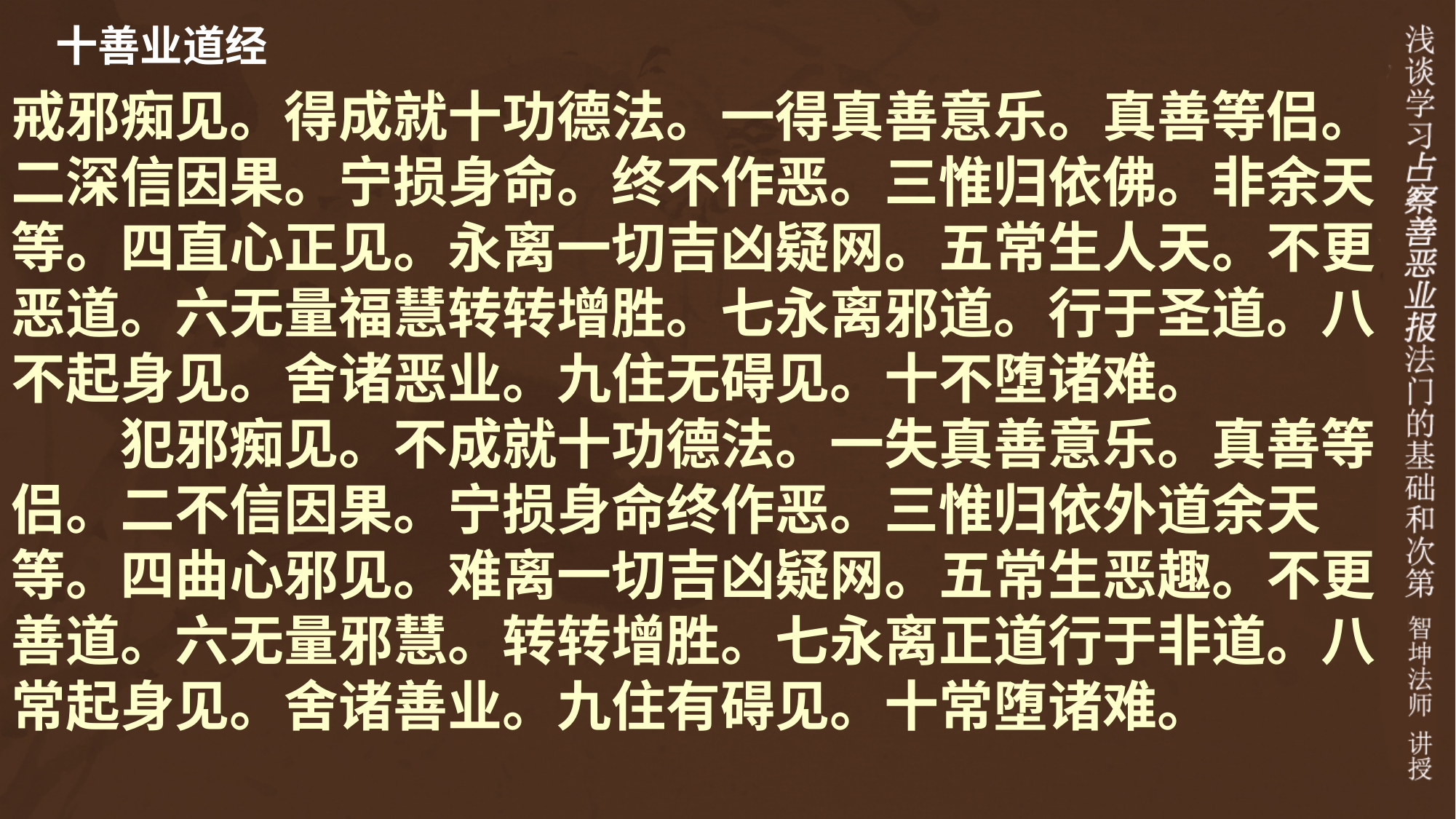

# 十善业道经
戒邪痴见。得成就十功德法。一得真善意乐。真善等侣。二深信因果。宁损身命。终不作恶。三惟归依佛。非余天等。四直心正见。永离一切吉凶疑网。五常生人天。不更恶道。六无量福慧转转增胜。七永离邪道。行于圣道。八不起身见。舍诸恶业。九住无碍见。十不堕诸难。
　　犯邪痴见。不成就十功德法。一失真善意乐。真善等侣。二不信因果。宁损身命终作恶。三惟归依外道余天等。四曲心邪见。难离一切吉凶疑网。五常生恶趣。不更善道。六无量邪慧。转转增胜。七永离正道行于非道。八常起身见。舍诸善业。九住有碍见。十常堕诸难。